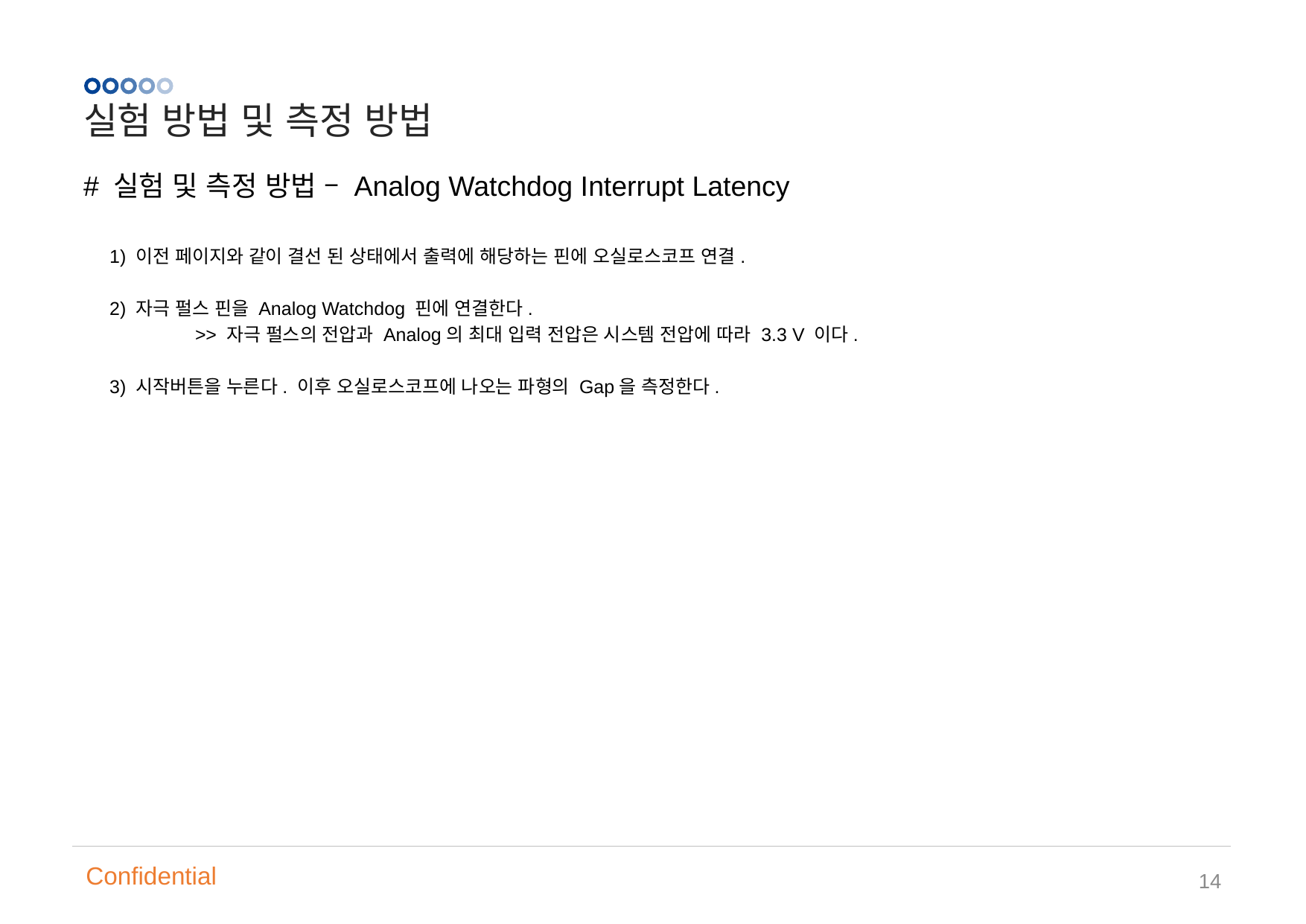

실험 방법 및 측정 방법
# 실험 및 측정 방법 – Analog Watchdog Interrupt Latency

     1) 이전 페이지와 같이 결선 된 상태에서 출력에 해당하는 핀에 오실로스코프 연결.

     2) 자극 펄스 핀을 Analog Watchdog 핀에 연결한다.
	>> 자극 펄스의 전압과 Analog의 최대 입력 전압은 시스템 전압에 따라 3.3 V 이다.

     3) 시작버튼을 누른다. 이후 오실로스코프에 나오는 파형의 Gap을 측정한다.
14